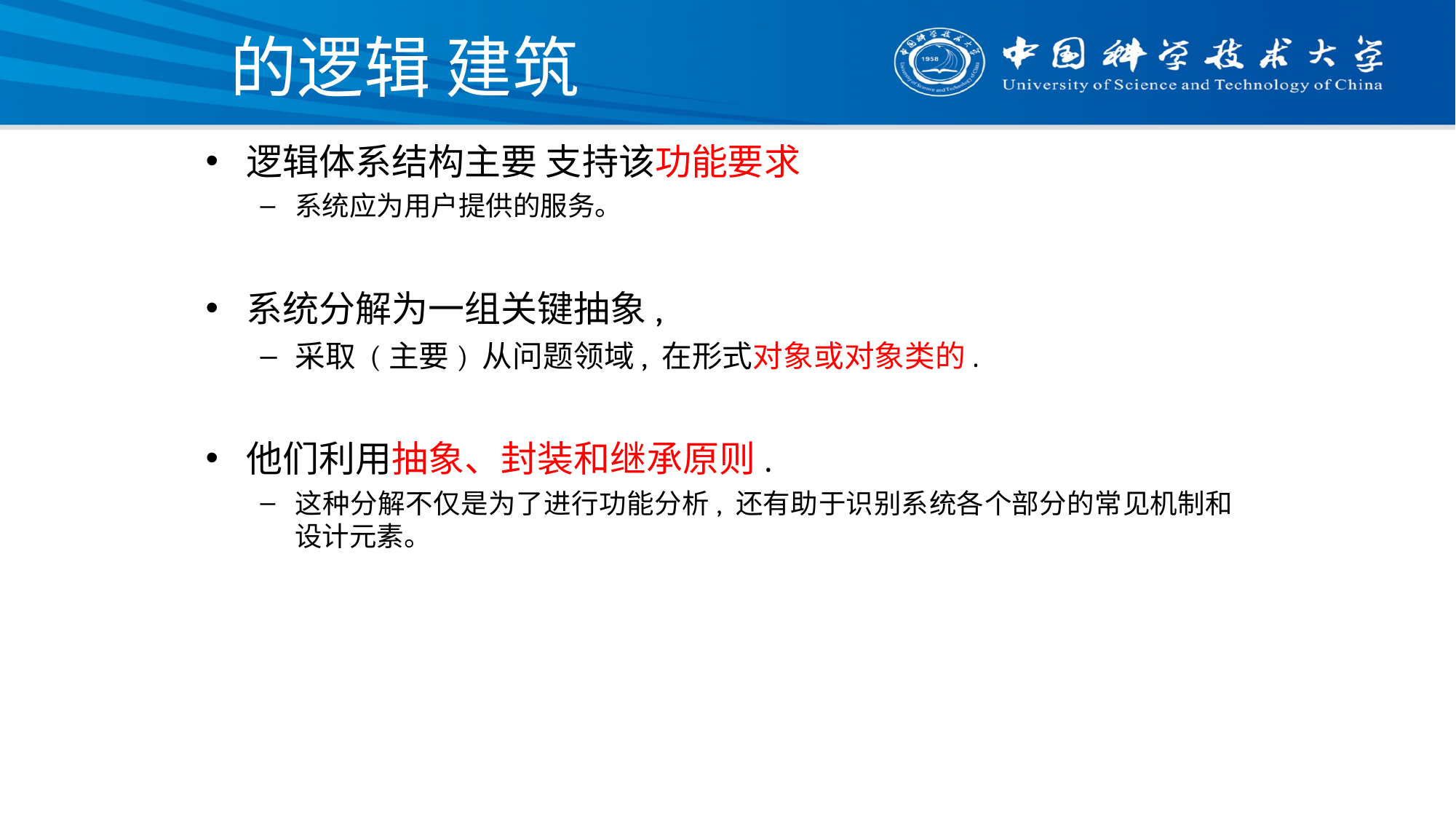

# 的逻辑 建筑
逻辑体系结构主要 支持该功能要求
系统应为用户提供的服务。

系统分解为一组关键抽象,
采取 (主要) 从问题领域, 在形式对象或对象类的.

他们利用抽象、封装和继承原则.
这种分解不仅是为了进行功能分析, 还有助于识别系统各个部分的常见机制和设计元素。